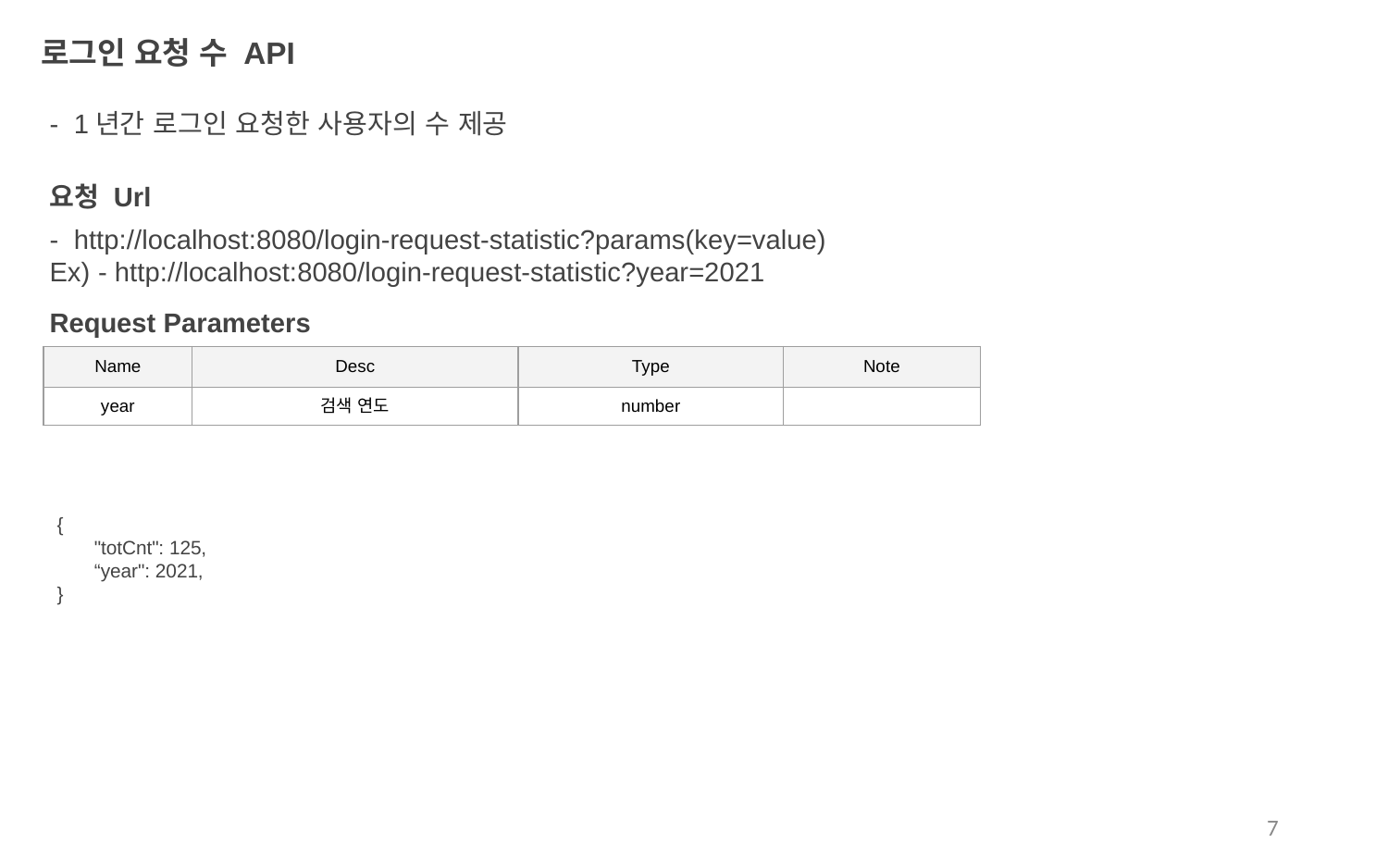

로그인 요청 수 API
-  1년간 로그인 요청한 사용자의 수 제공
요청 Url
-  http://localhost:8080/login-request-statistic?params(key=value)
Ex) - http://localhost:8080/login-request-statistic?year=2021
Request Parameters
| Name | Desc | Type | Note |
| --- | --- | --- | --- |
| year | 검색 연도 | number |  |
{
       "totCnt": 125,
       “year": 2021,
}

7